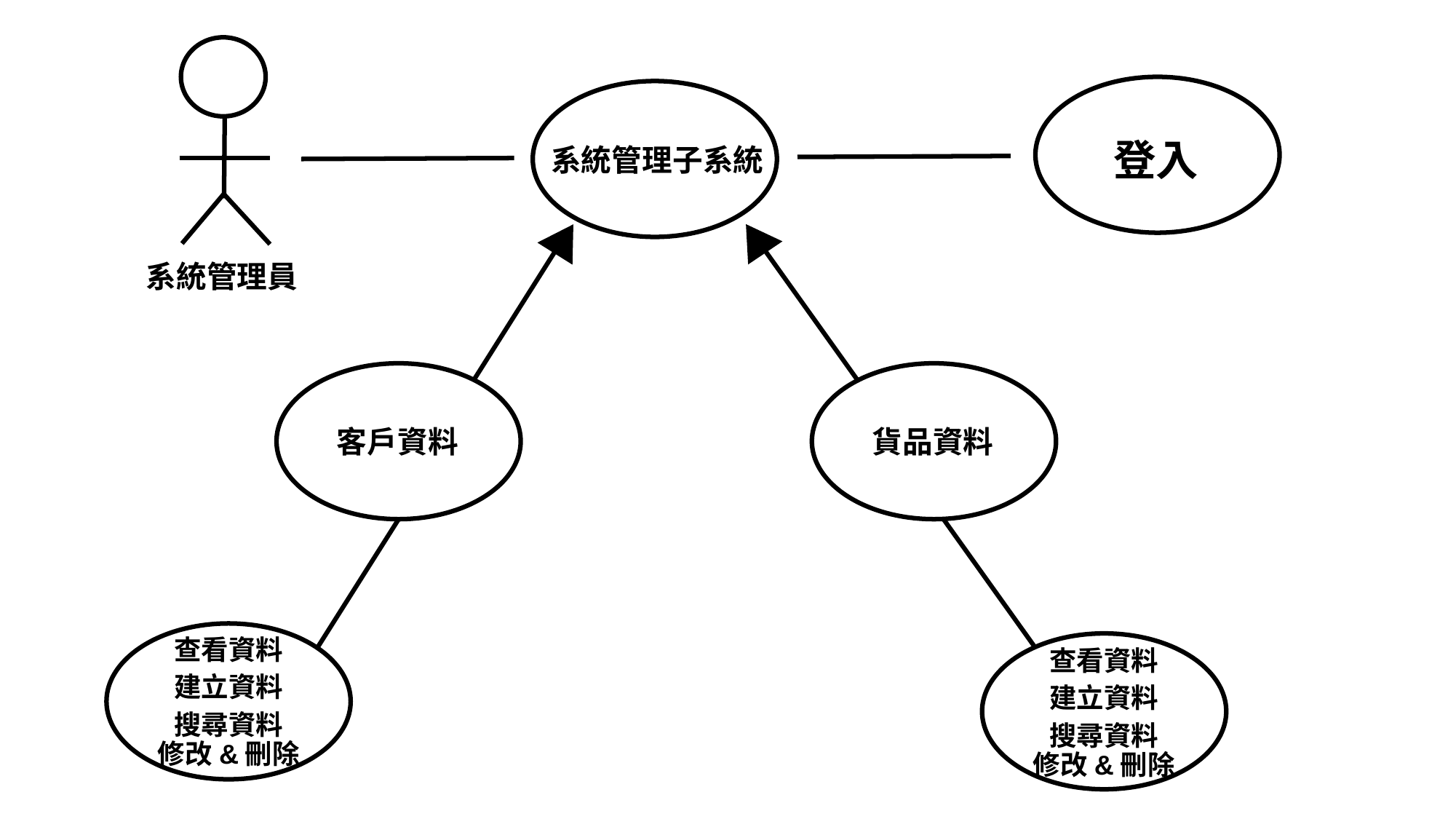

登入
系統管理子系統

系統管理員

客戶資料
貨品資料

查看資料

查看資料
建立資料
建立資料
搜尋資料
搜尋資料
修改&刪除
修改&刪除